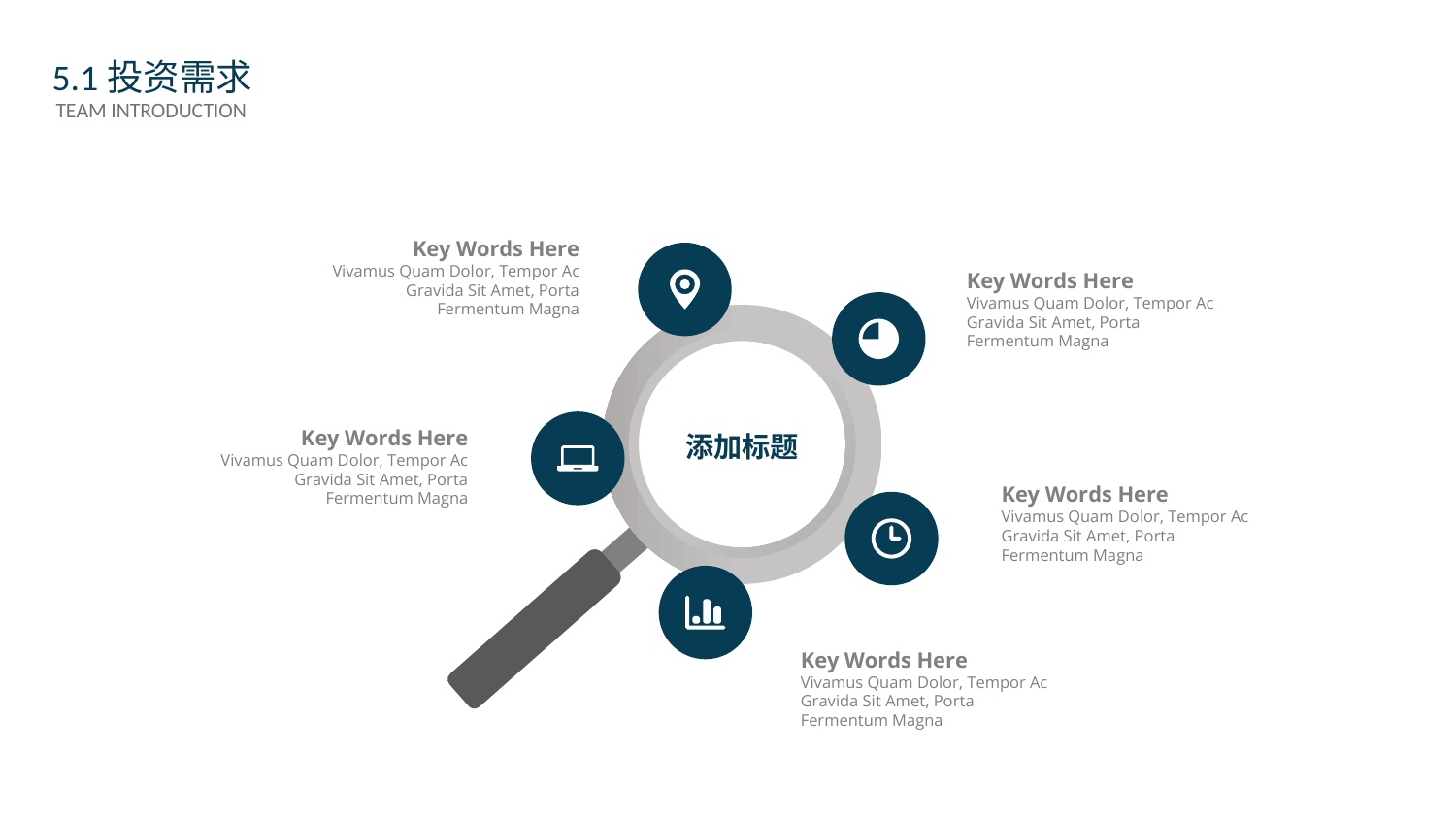

5.1投资需求
TEAM INTRODUCTION
Key Words Here
Vivamus Quam Dolor, Tempor Ac Gravida Sit Amet, Porta Fermentum Magna
Key Words Here
Vivamus Quam Dolor, Tempor Ac Gravida Sit Amet, Porta Fermentum Magna

添加标题

Key Words Here
Vivamus Quam Dolor, Tempor Ac Gravida Sit Amet, Porta Fermentum Magna
Key Words Here
Vivamus Quam Dolor, Tempor Ac Gravida Sit Amet, Porta Fermentum Magna
Key Words Here
Vivamus Quam Dolor, Tempor Ac Gravida Sit Amet, Porta Fermentum Magna